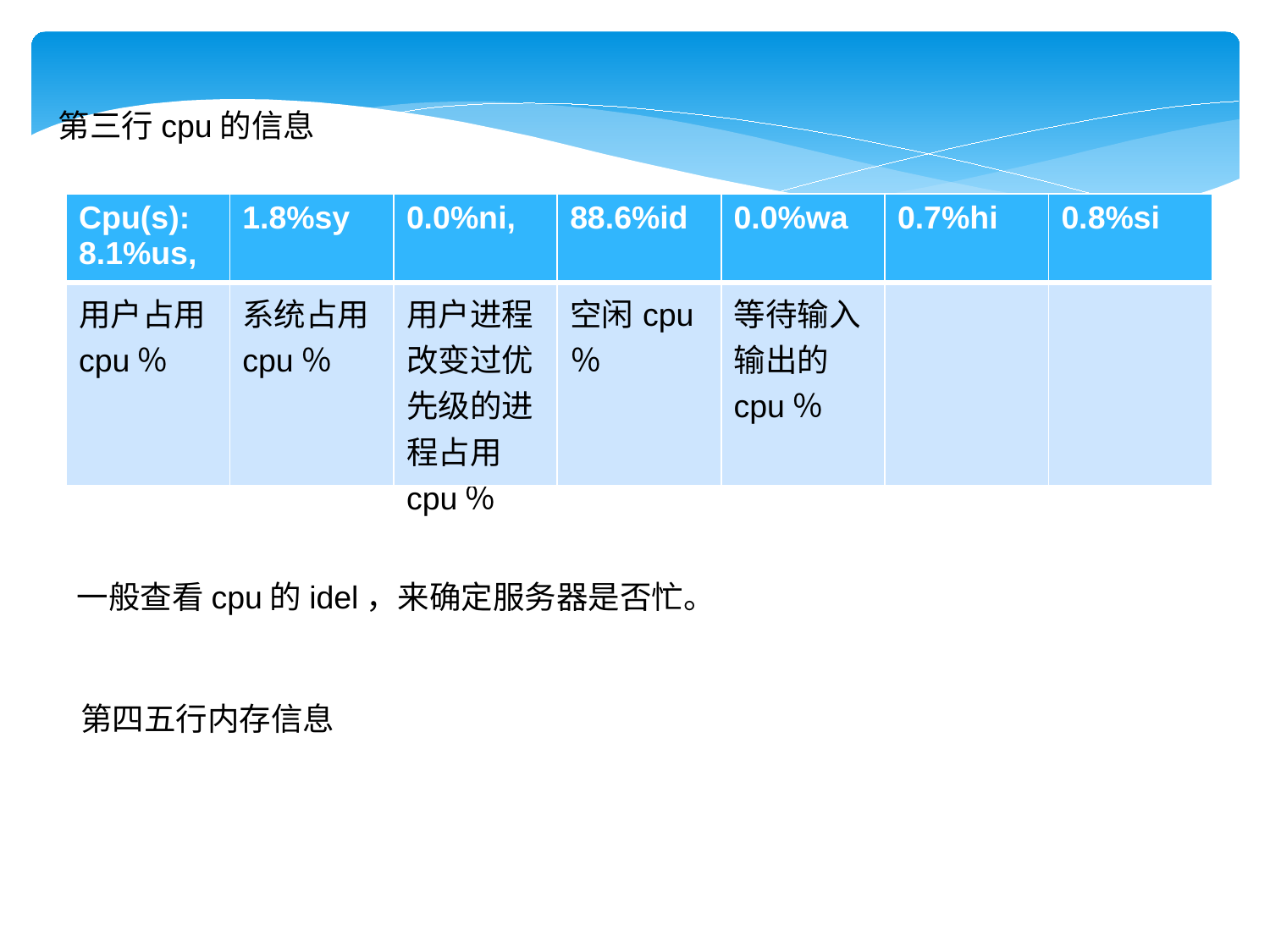

第三行cpu的信息
| Cpu(s): 8.1%us, | 1.8%sy | 0.0%ni, | 88.6%id | 0.0%wa | 0.7%hi | 0.8%si |
| --- | --- | --- | --- | --- | --- | --- |
| 用户占用cpu％ | 系统占用cpu％ | 用户进程改变过优先级的进程占用cpu％ | 空闲cpu％ | 等待输入输出的cpu％ |  |  |
一般查看cpu的idel，来确定服务器是否忙。
第四五行内存信息